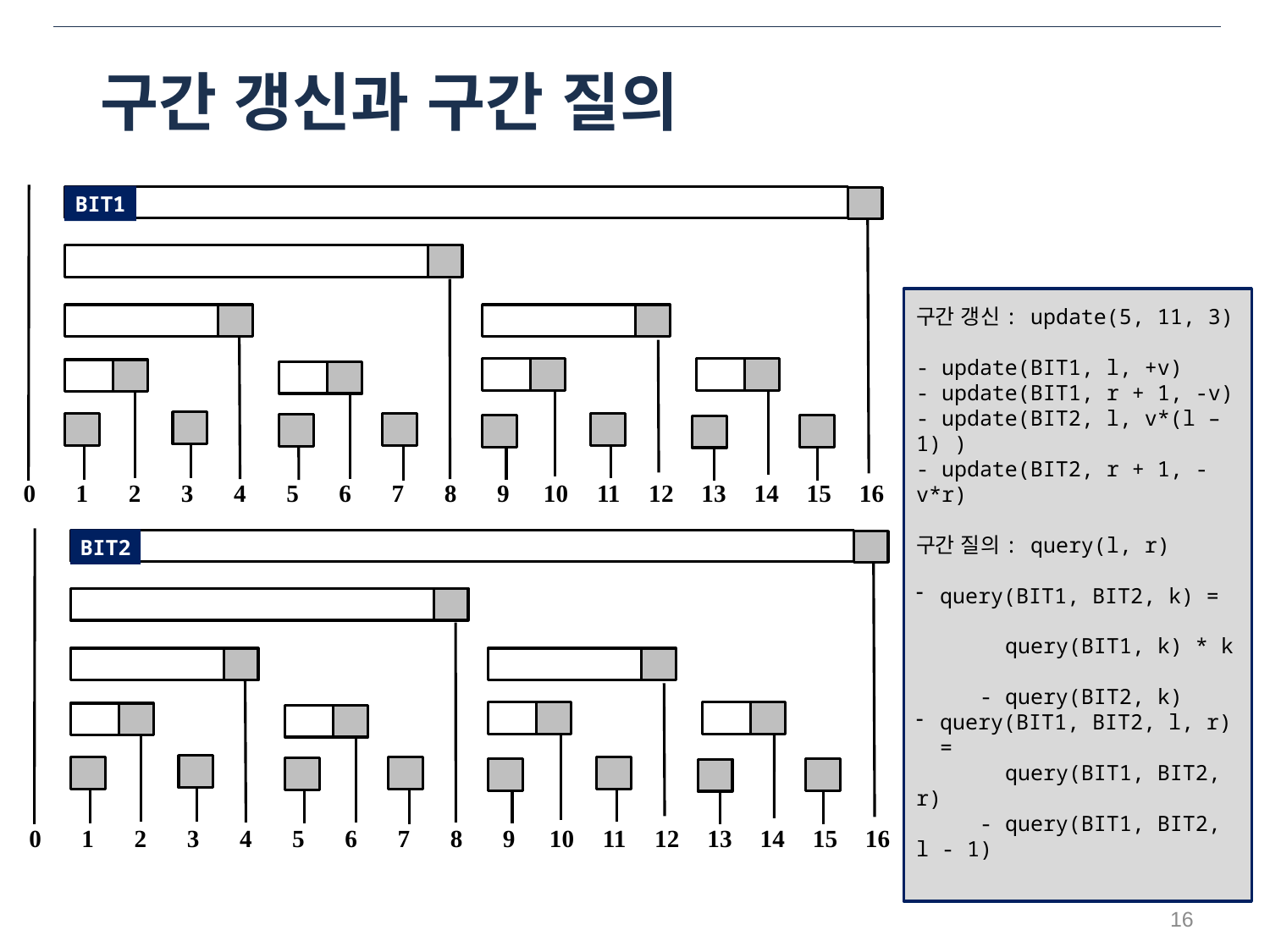

# 구간 갱신과 구간 질의
BIT1

구간 갱신: update(5, 11, 3)

- update(BIT1, l, +v)
- update(BIT1, r + 1, -v)
- update(BIT2, l, v*(l – 1) )
- update(BIT2, r + 1, -v*r)

구간 질의: query(l, r)

query(BIT1, BIT2, k) =
       query(BIT1, k) * k
     - query(BIT2, k)
query(BIT1, BIT2, l, r) =
       query(BIT1, BIT2, r)
     - query(BIT1, BIT2, l - 1)

| 0 | 1 | 2 | 3 | 4 | 5 | 6 | 7 | 8 | 9 | 10 | 11 | 12 | 13 | 14 | 15 | 16 |
| --- | --- | --- | --- | --- | --- | --- | --- | --- | --- | --- | --- | --- | --- | --- | --- | --- |
BIT2

| 0 | 1 | 2 | 3 | 4 | 5 | 6 | 7 | 8 | 9 | 10 | 11 | 12 | 13 | 14 | 15 | 16 |
| --- | --- | --- | --- | --- | --- | --- | --- | --- | --- | --- | --- | --- | --- | --- | --- | --- |
16